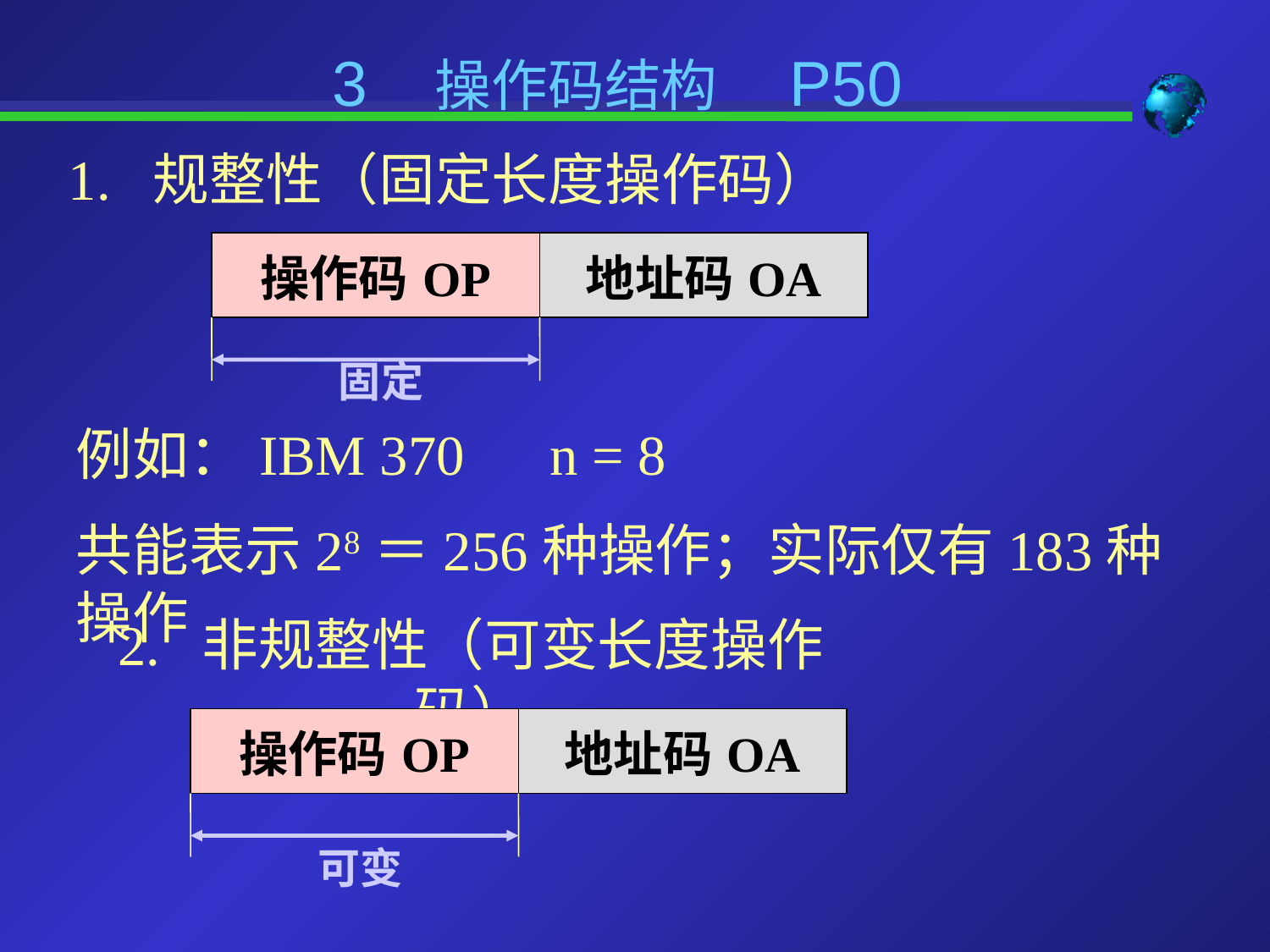

3   操作码结构    P50
1.  规整性（固定长度操作码）
| 操作码OP | 地址码OA |
| --- | --- |

固定

例如：IBM 370      n = 8
共能表示28＝256种操作；实际仅有183种操作
2.  非规整性（可变长度操作码）
| 操作码OP | 地址码OA |
| --- | --- |

可变
8